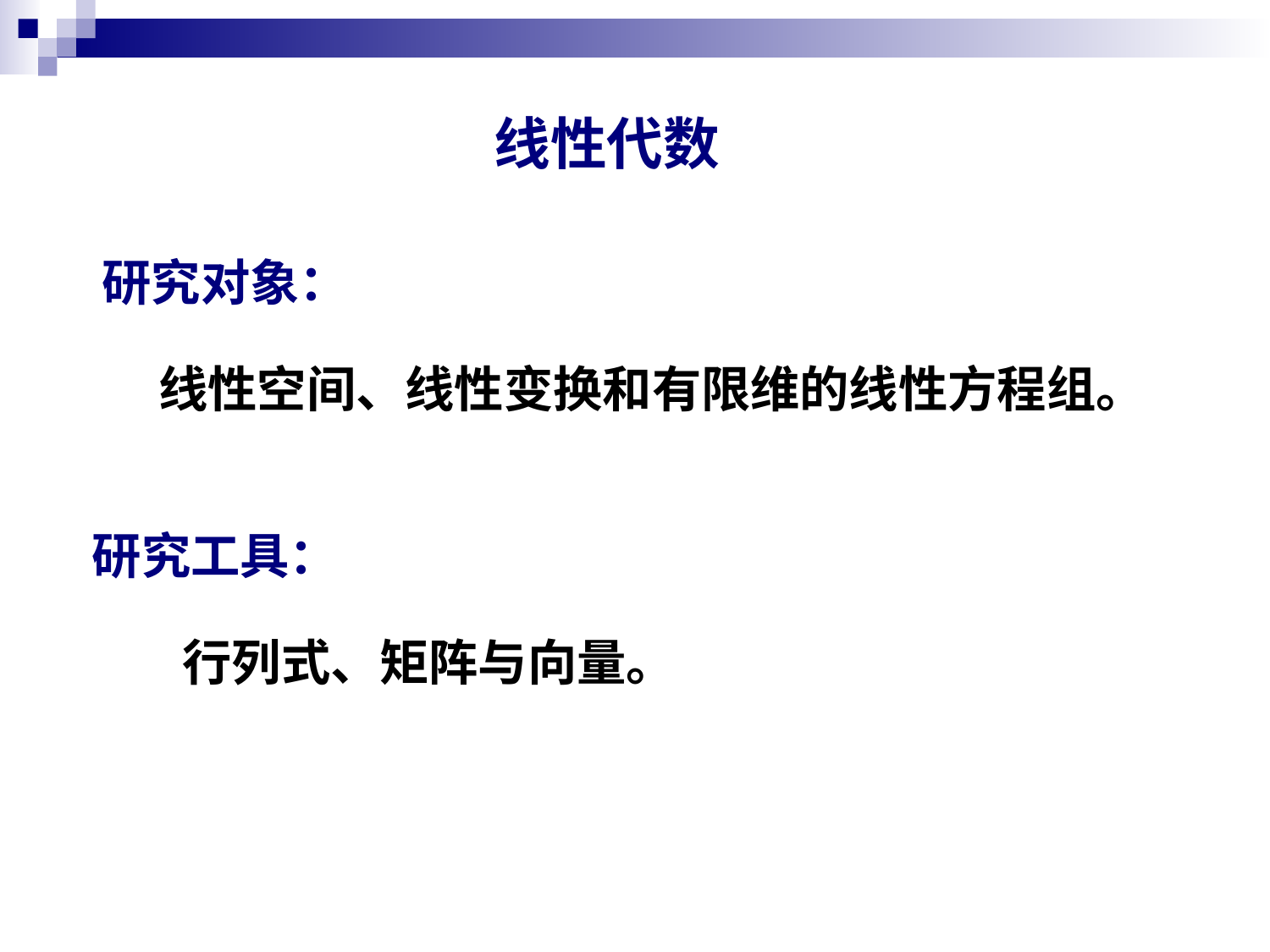

线性代数
研究对象：

    线性空间、线性变换和有限维的线性方程组。
研究工具：

       行列式、矩阵与向量。